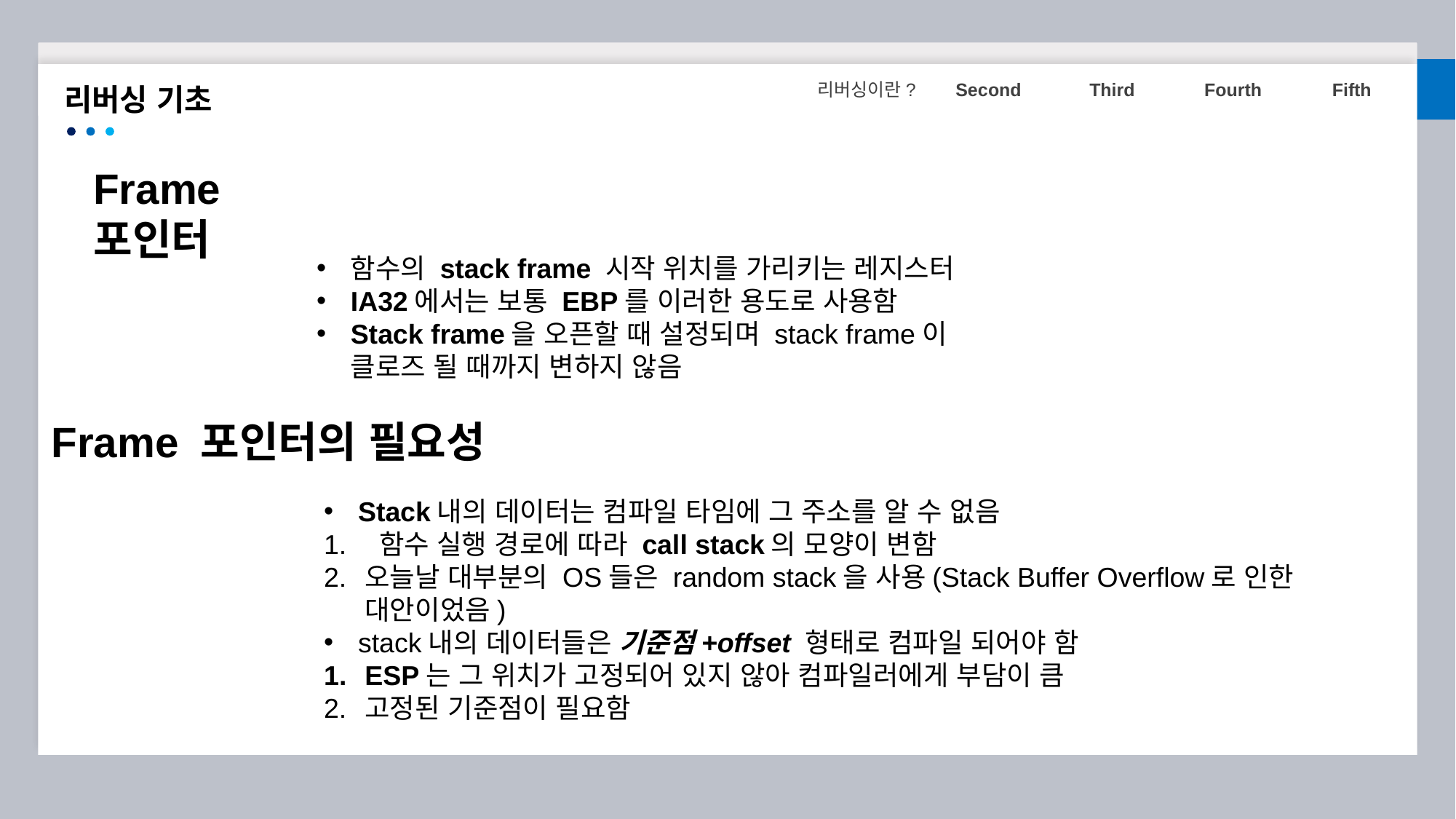

리버싱이란?
Second
Third
Fourth
Fifth
리버싱 기초

Frame 포인터
함수의 stack frame 시작 위치를 가리키는 레지스터
IA32에서는 보통 EBP를 이러한 용도로 사용함
Stack frame을 오픈할 때 설정되며 stack frame이 클로즈 될 때까지 변하지 않음
Frame 포인터의 필요성
Stack내의 데이터는 컴파일 타임에 그 주소를 알 수 없음
 함수 실행 경로에 따라 call stack의 모양이 변함
오늘날 대부분의 OS들은 random stack을 사용(Stack Buffer Overflow로 인한 대안이었음)
stack내의 데이터들은 기준점+offset 형태로 컴파일 되어야 함
ESP는 그 위치가 고정되어 있지 않아 컴파일러에게 부담이 큼
고정된 기준점이 필요함